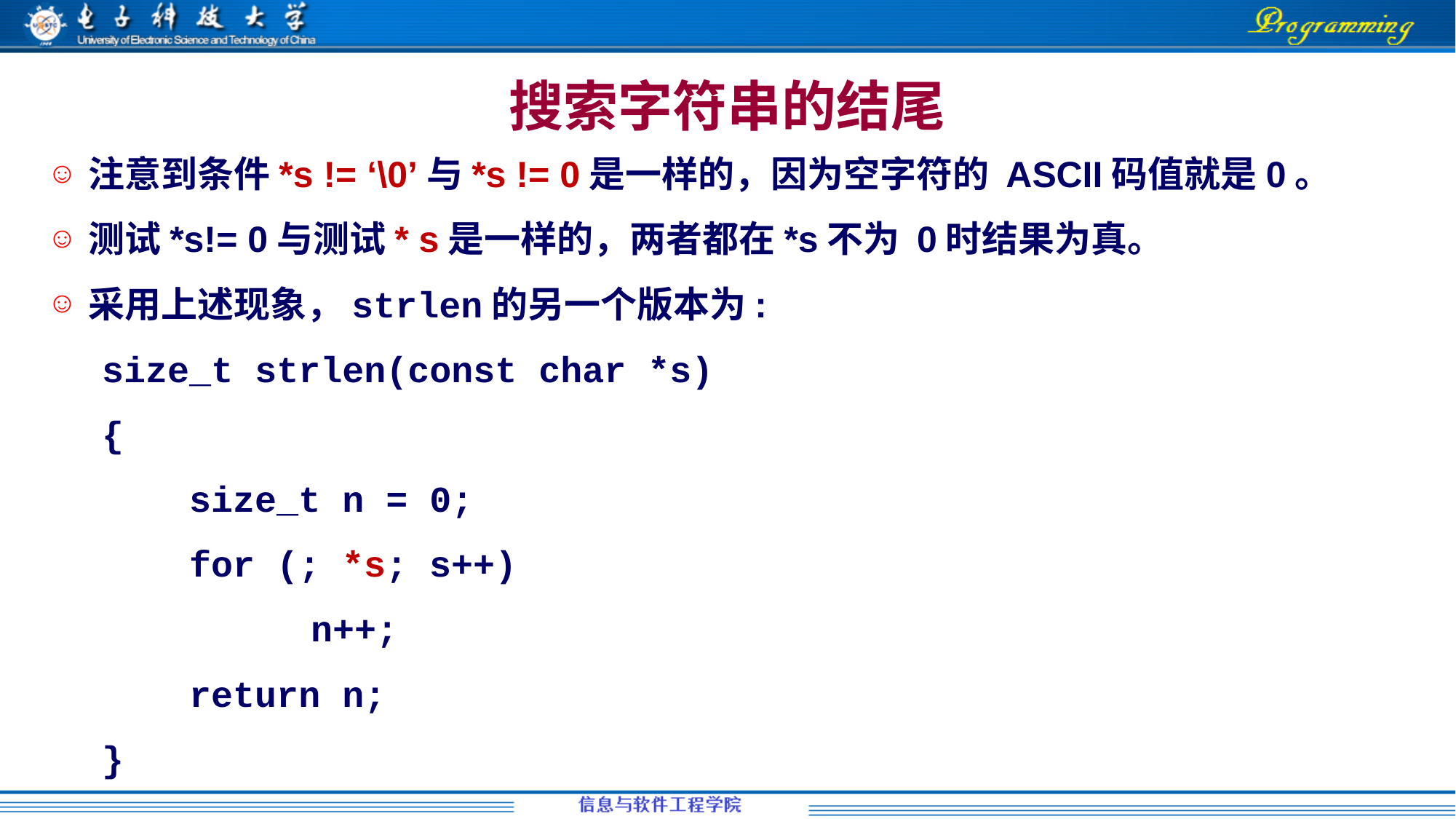

搜索字符串的结尾
注意到条件*s != ‘\0’与*s != 0是一样的，因为空字符的 ASCII码值就是0。
测试*s!= 0与测试* s是一样的，两者都在*s不为 0时结果为真。
采用上述现象，strlen的另一个版本为:
size_t strlen(const char *s)
{
    size_t n = 0;
    for (; *s; s++)
	        n++;
    return n;
}